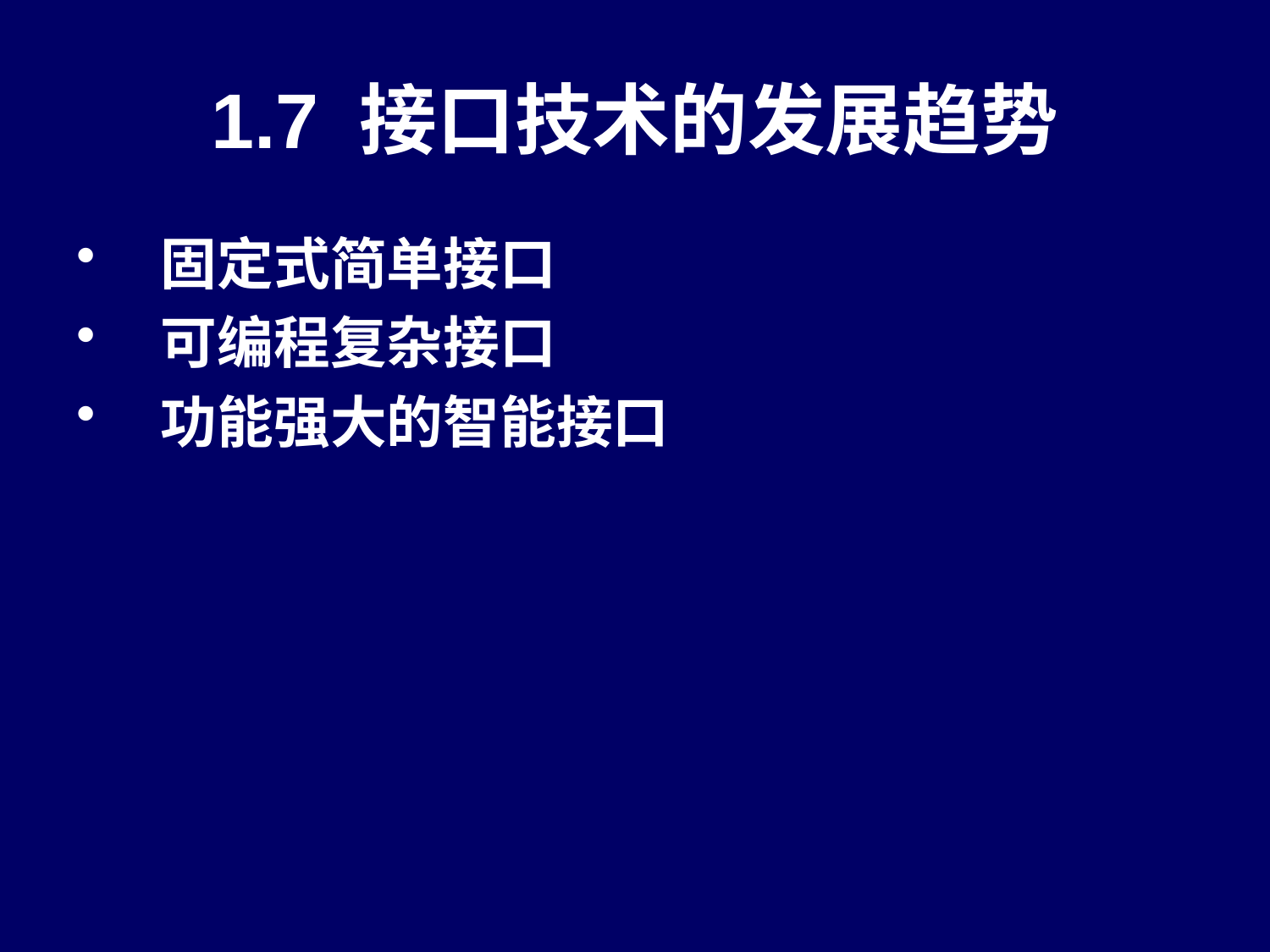

# 1.7 接口技术的发展趋势
固定式简单接口
可编程复杂接口
功能强大的智能接口